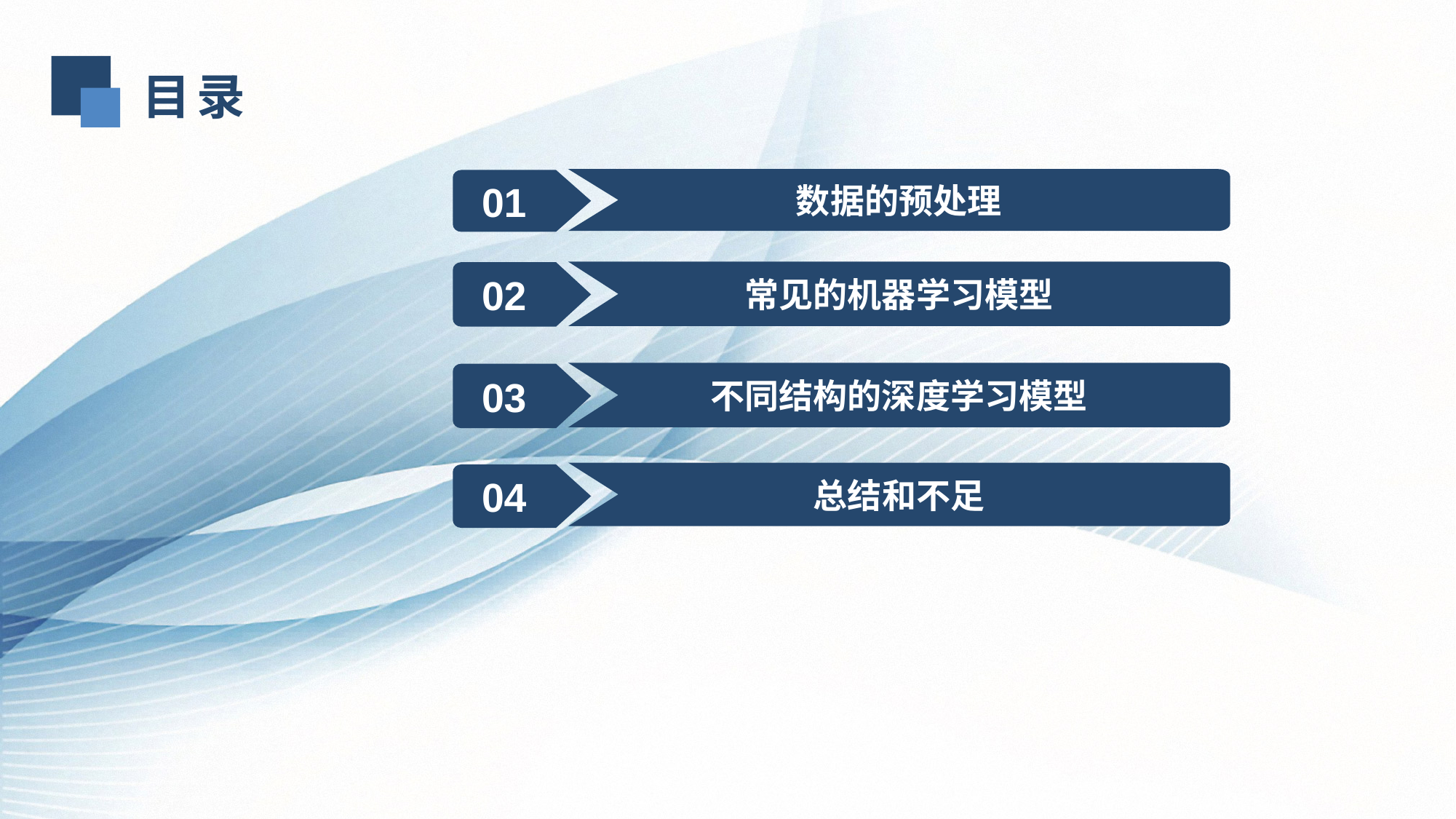

目录

数据的预处理
01
常见的机器学习模型
02
不同结构的深度学习模型
03
总结和不足
04